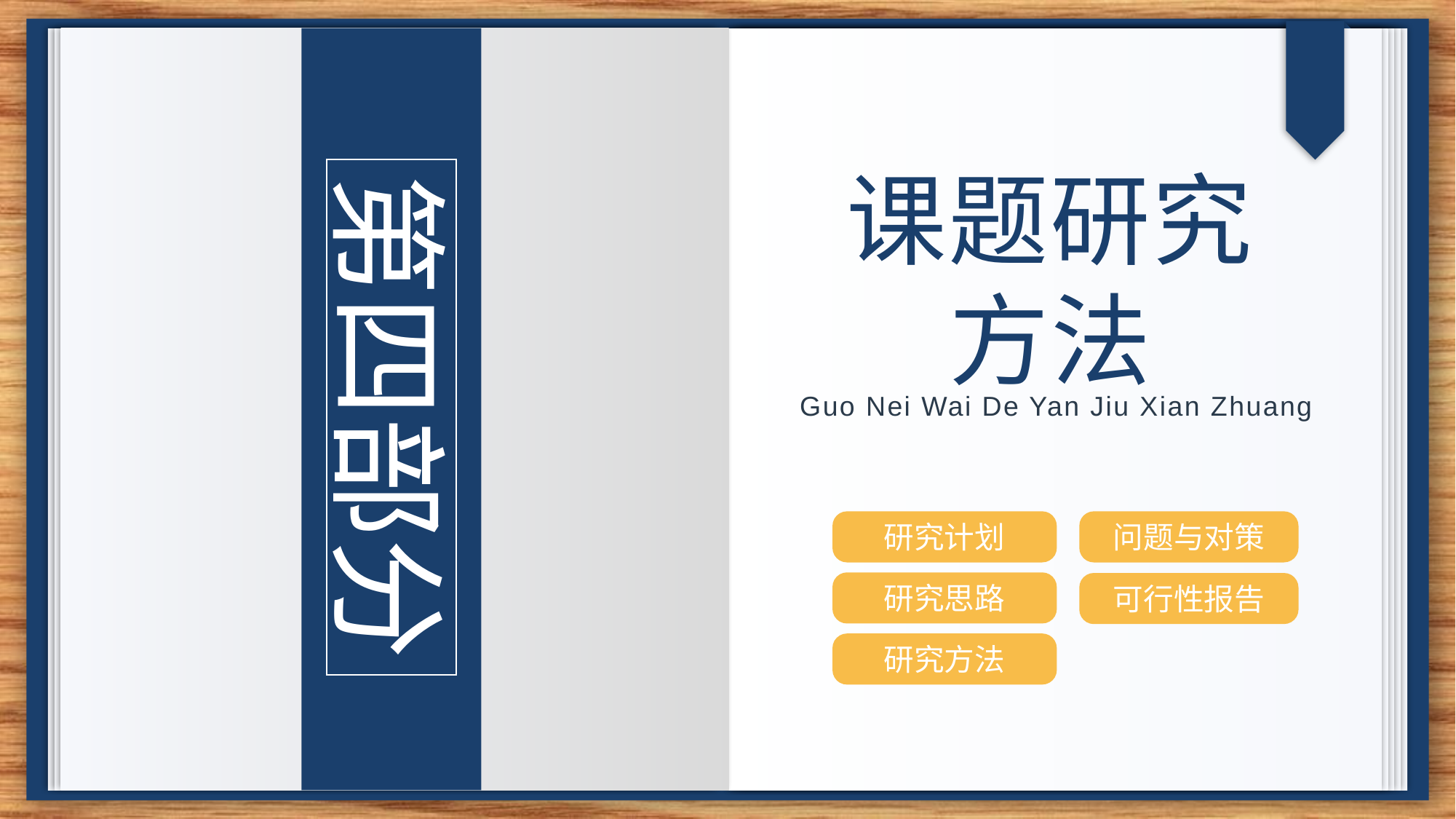

课题研究方法
第四部分
Guo Nei Wai De Yan Jiu Xian Zhuang

研究计划

问题与对策

研究思路

可行性报告

研究方法